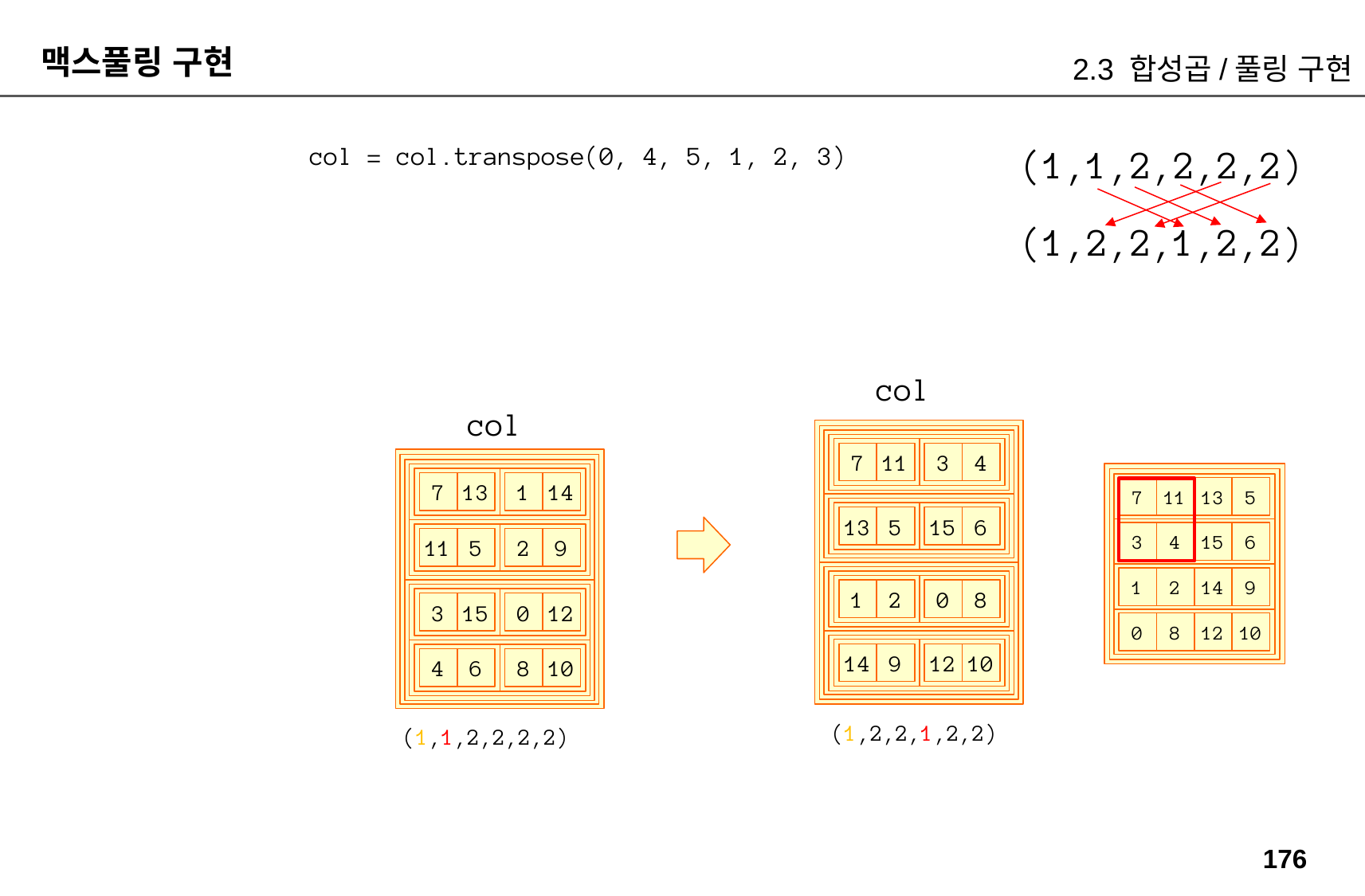

맥스풀링 구현
2.3 합성곱/풀링 구현
col = col.transpose(0, 4, 5, 1, 2, 3)
(1,1,2,2,2,2)
(1,2,2,1,2,2)
col
col

7
11
3
4

7
13
1
14

7
11
13
5

13
5
15
6

3
4
15
6

11
5
2
9

1
2
14
9

1
2
0
8

3
15
0
12

0
8
12
10

14
9
12
10

4
6
8
10
(1,2,2,1,2,2)
(1,1,2,2,2,2)